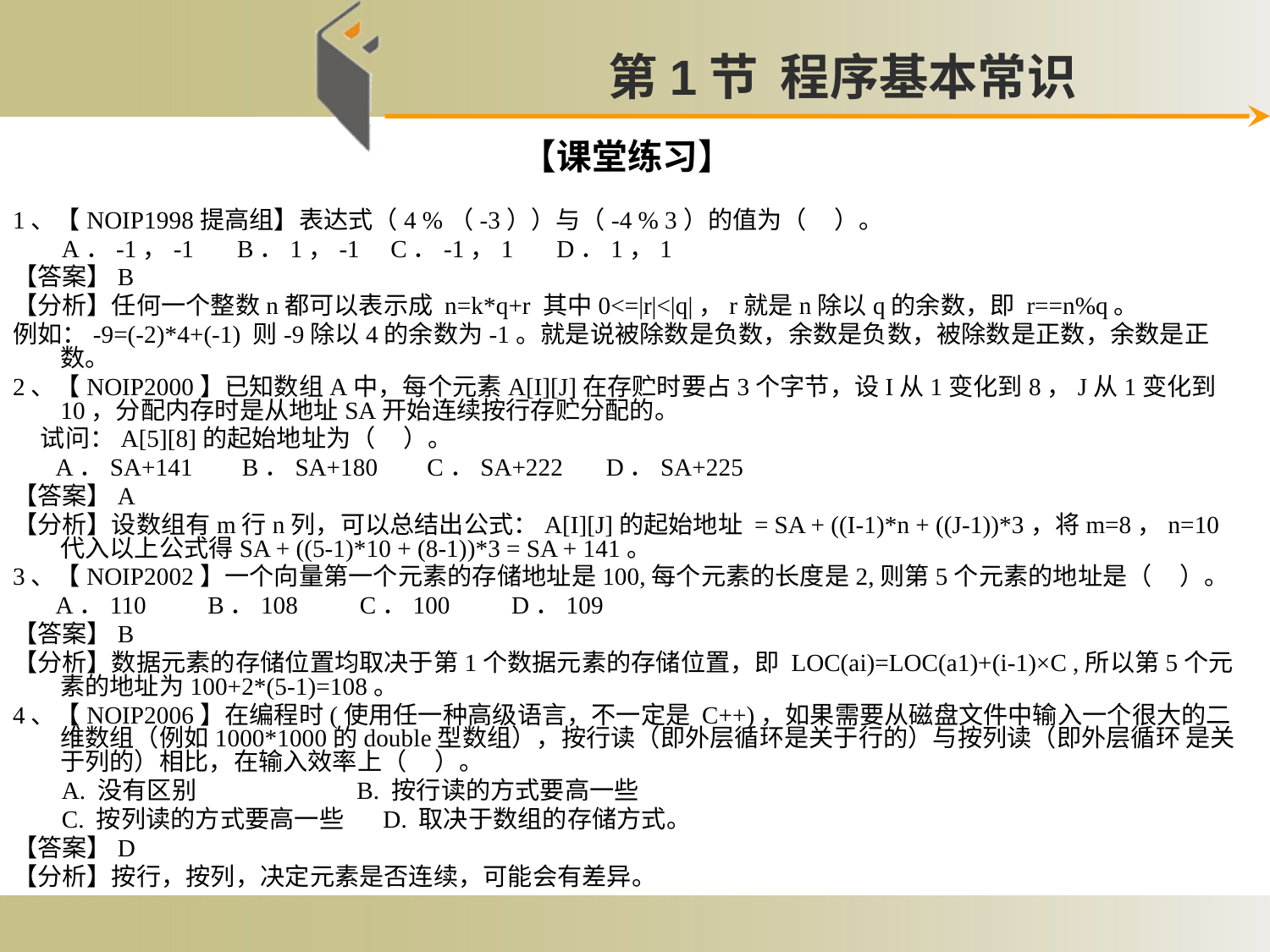

第1节  程序基本常识
# 【课堂练习】

1、【NOIP1998提高组】表达式（4 %（-3））与（-4 % 3）的值为（     ）。
        A．-1，-1       B．1，-1     C．-1，1       D．1，1
【答案】B
【分析】任何一个整数n都可以表示成 n=k*q+r 其中0<=|r|<|q|，r就是n除以q的余数，即 r==n%q。
例如：-9=(-2)*4+(-1) 则-9除以4的余数为-1。就是说被除数是负数，余数是负数，被除数是正数，余数是正数。
2、【NOIP2000】已知数组A中，每个元素A[I][J]在存贮时要占3个字节，设I从1变化到8，J从1变化到10，分配内存时是从地址SA开始连续按行存贮分配的。
    试问：A[5][8]的起始地址为（     ）。
       A．SA+141        B．SA+180        C．SA+222       D．SA+225
【答案】A
【分析】设数组有m行n列，可以总结出公式：A[I][J]的起始地址 = SA + ((I-1)*n + ((J-1))*3，将m=8，n=10代入以上公式得SA + ((5-1)*10 + (8-1))*3 = SA + 141。
3、【NOIP2002】一个向量第一个元素的存储地址是100,每个元素的长度是2,则第5个元素的地址是（     ）。
       A．110          B．108          C．100          D．109
【答案】B
【分析】数据元素的存储位置均取决于第1个数据元素的存储位置，即 LOC(ai)=LOC(a1)+(i-1)×C ,所以第5个元素的地址为100+2*(5-1)=108。
4、【NOIP2006】在编程时(使用任一种高级语言，不一定是 C++)，如果需要从磁盘文件中输入一个很大的二维数组（例如1000*1000的double型数组），按行读（即外层循环是关于行的）与按列读（即外层循环 是关于列的）相比，在输入效率上（     ）。
        A. 没有区别                            B. 按行读的方式要高一些
        C. 按列读的方式要高一些      D. 取决于数组的存储方式。
【答案】D
【分析】按行，按列，决定元素是否连续，可能会有差异。